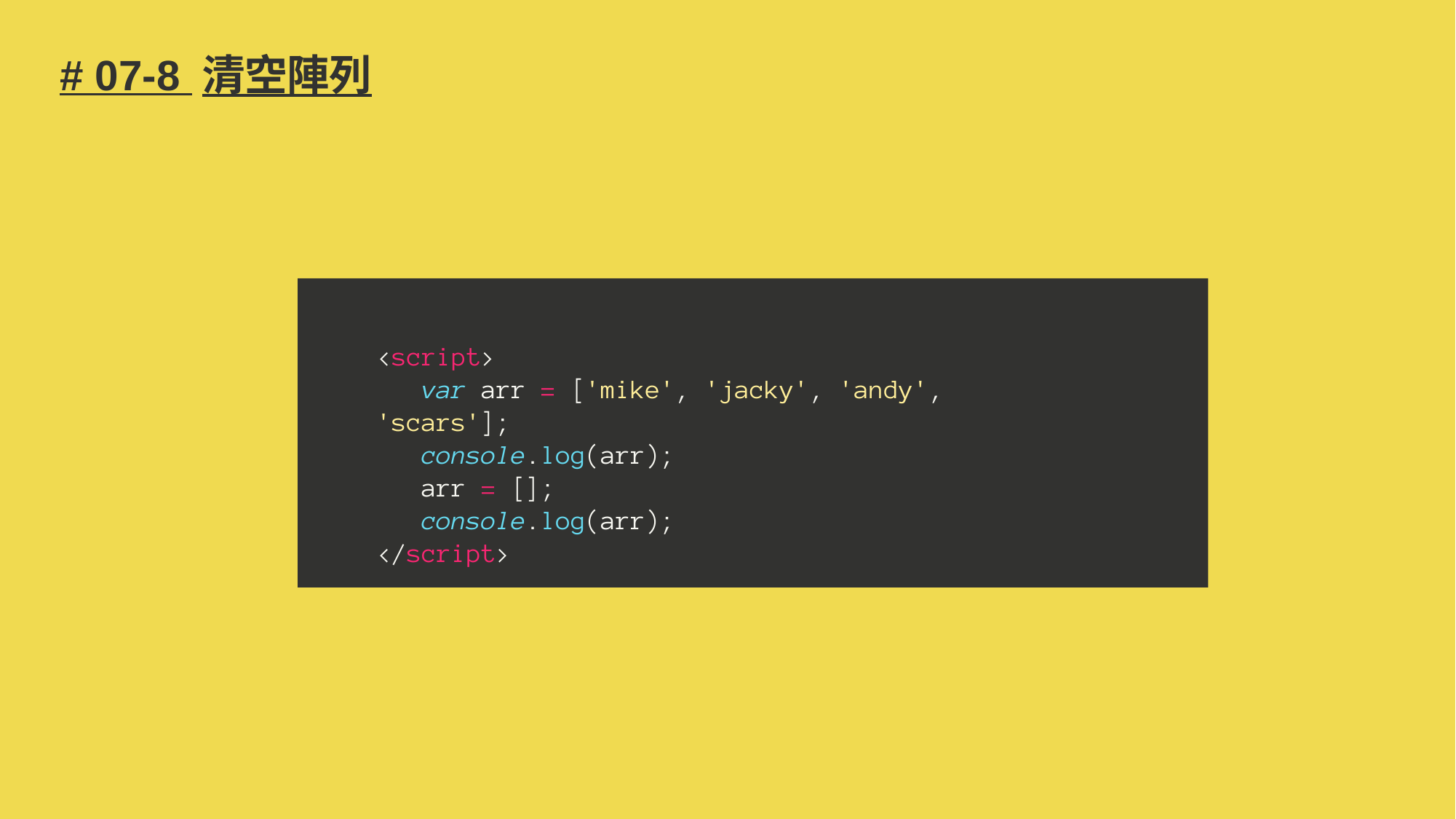

# # 07-8 清空陣列

<script>
   var arr = ['mike', 'jacky', 'andy', 'scars'];
   console.log(arr);
   arr = [];
   console.log(arr);
</script>